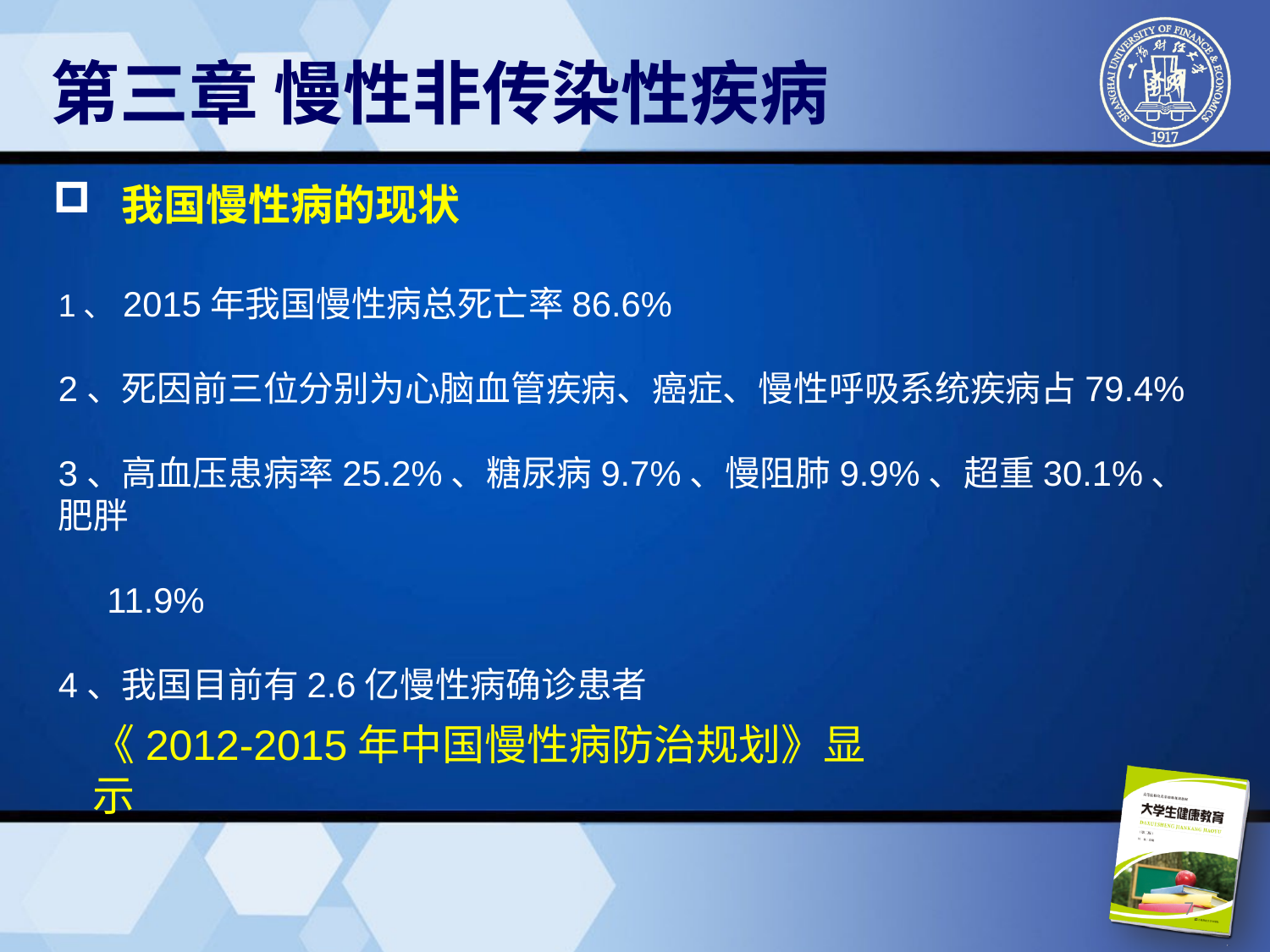

第三章 慢性非传染性疾病
  我国慢性病的现状
1、2015年我国慢性病总死亡率86.6%

2、死因前三位分别为心脑血管疾病、癌症、慢性呼吸系统疾病占79.4%

3、高血压患病率25.2%、糖尿病9.7%、慢阻肺9.9%、超重30.1%、肥胖

     11.9%

4、我国目前有2.6亿慢性病确诊患者
《2012-2015年中国慢性病防治规划》显示
7